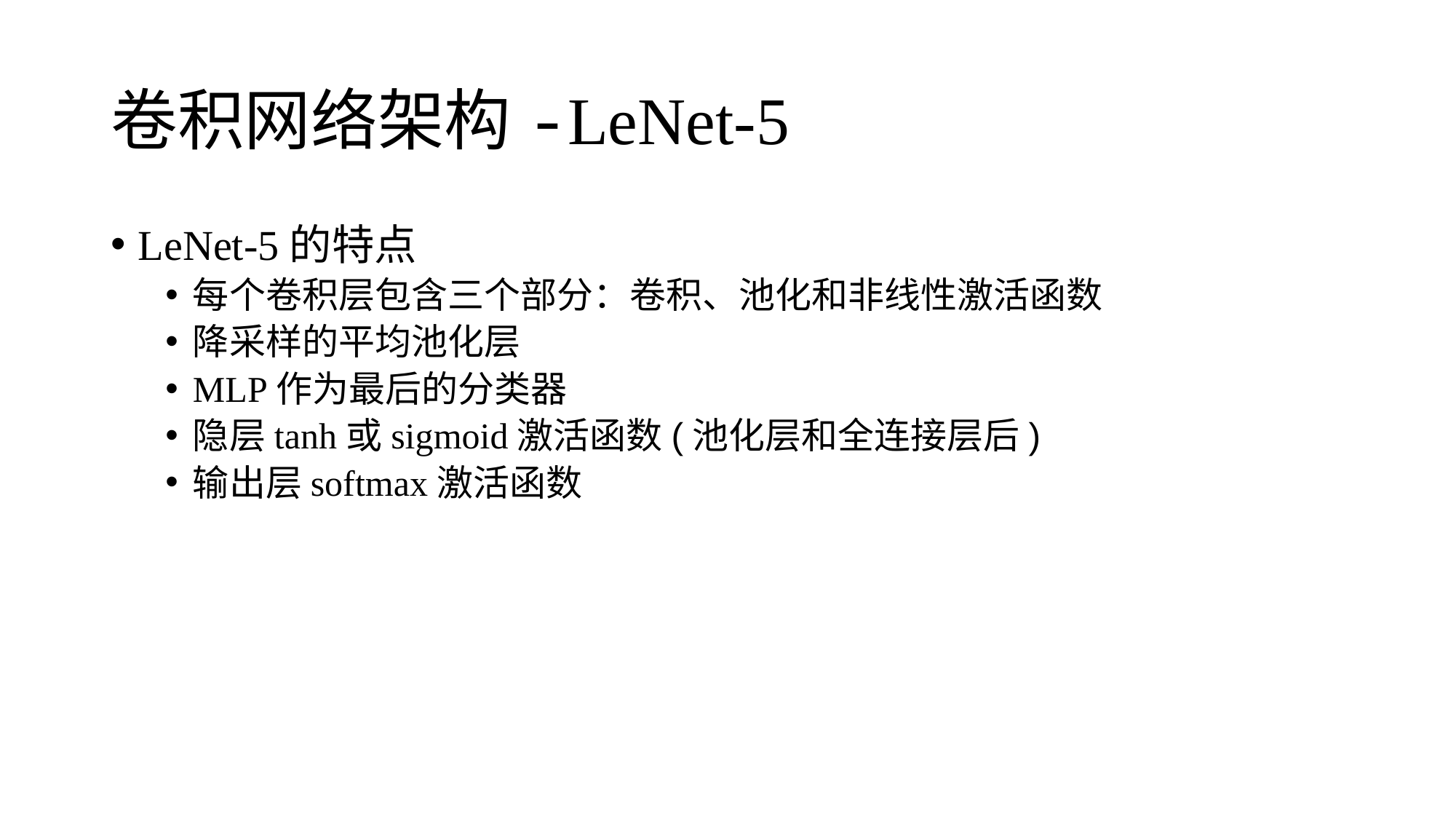

# 卷积网络架构-LeNet-5
LeNet-5的特点
每个卷积层包含三个部分：卷积、池化和非线性激活函数
降采样的平均池化层
MLP作为最后的分类器
隐层tanh或sigmoid激活函数(池化层和全连接层后)
输出层softmax激活函数